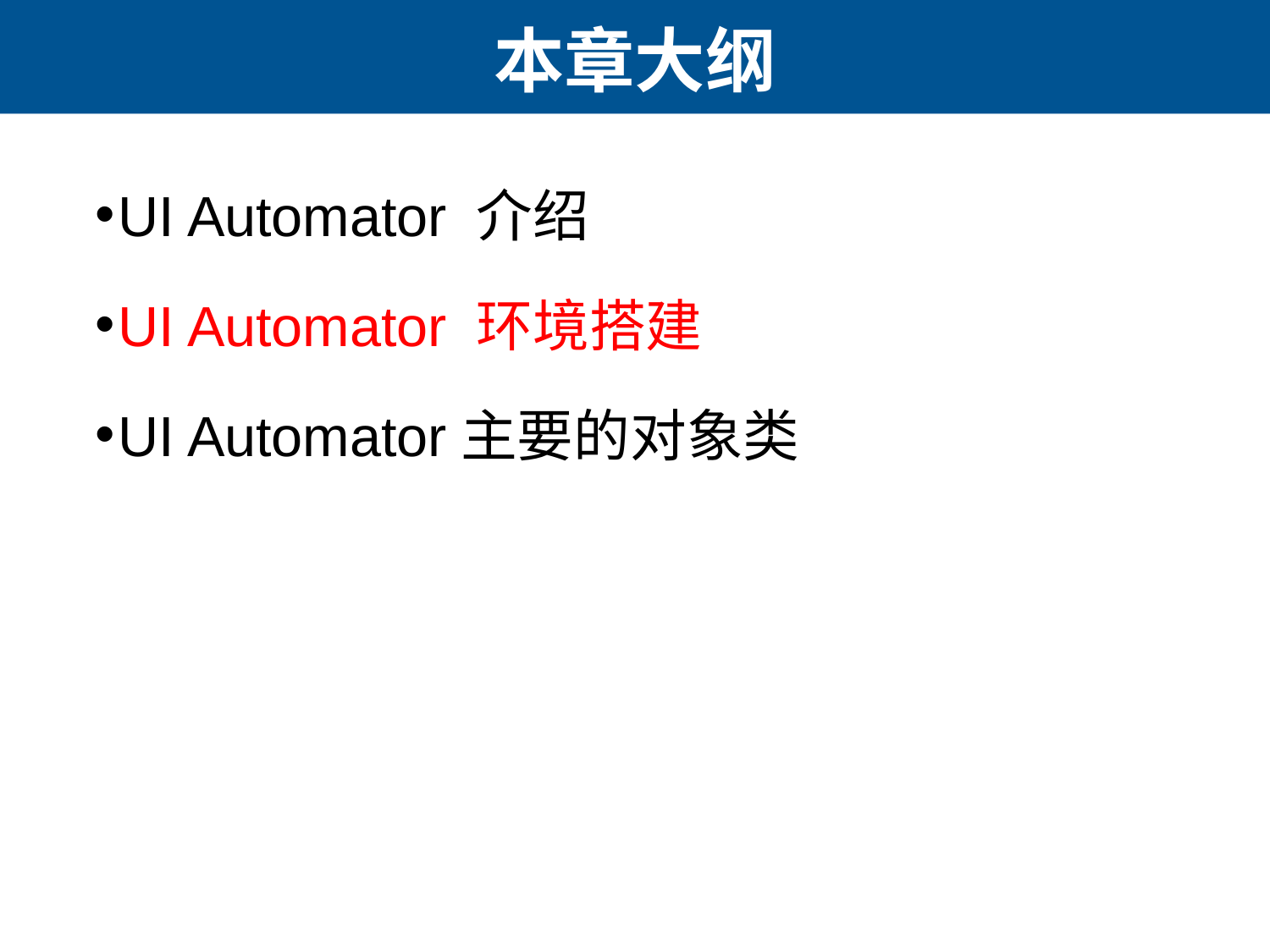

# 本章大纲
UI Automator 介绍
UI Automator 环境搭建
UI Automator主要的对象类